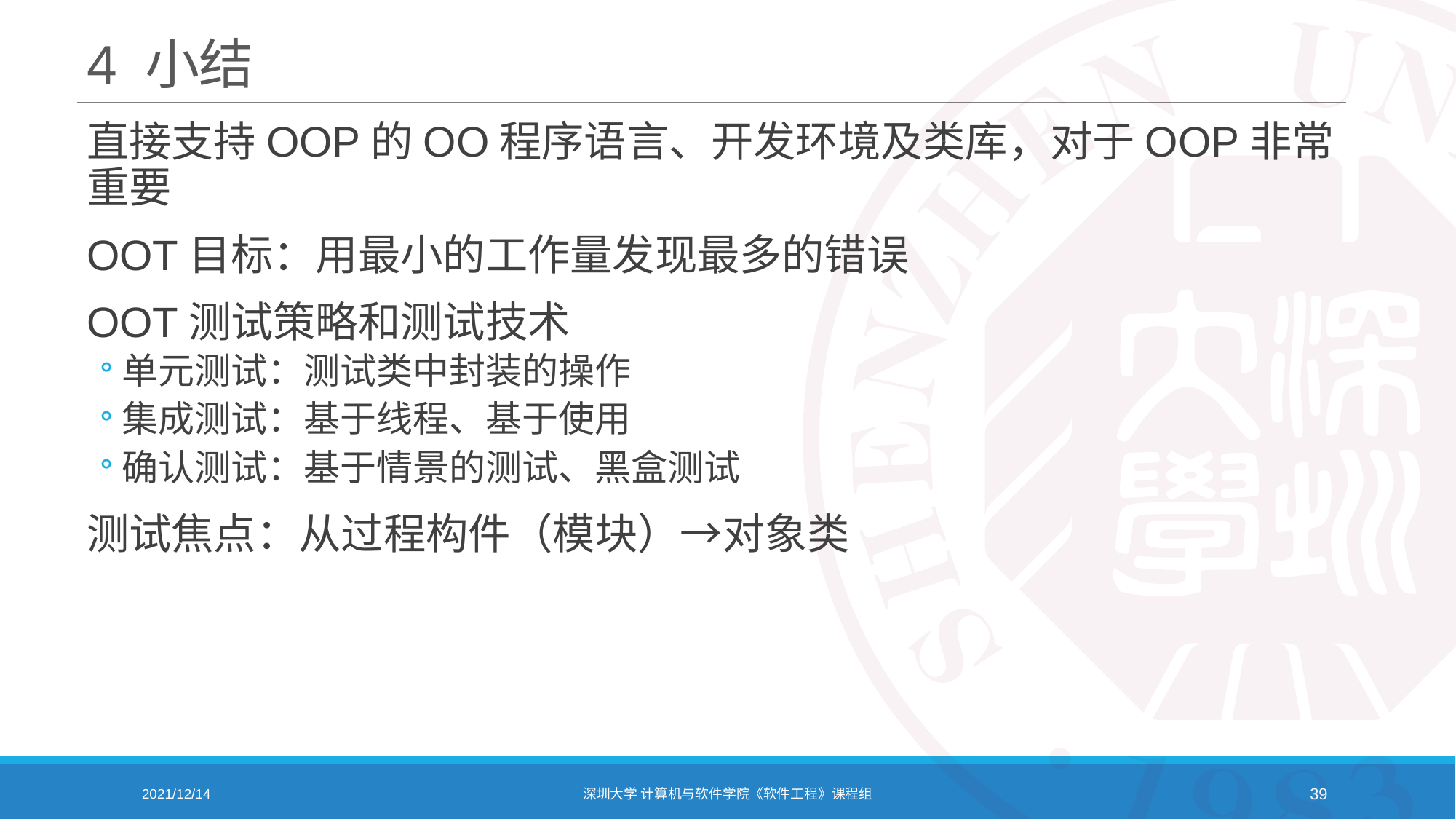

# 4 小结
直接支持OOP的OO程序语言、开发环境及类库，对于OOP非常重要
OOT目标：用最小的工作量发现最多的错误
OOT测试策略和测试技术
单元测试：测试类中封装的操作
集成测试：基于线程、基于使用
确认测试：基于情景的测试、黑盒测试
测试焦点：从过程构件（模块）→对象类

2021/12/14
深圳大学 计算机与软件学院《软件工程》课程组
39